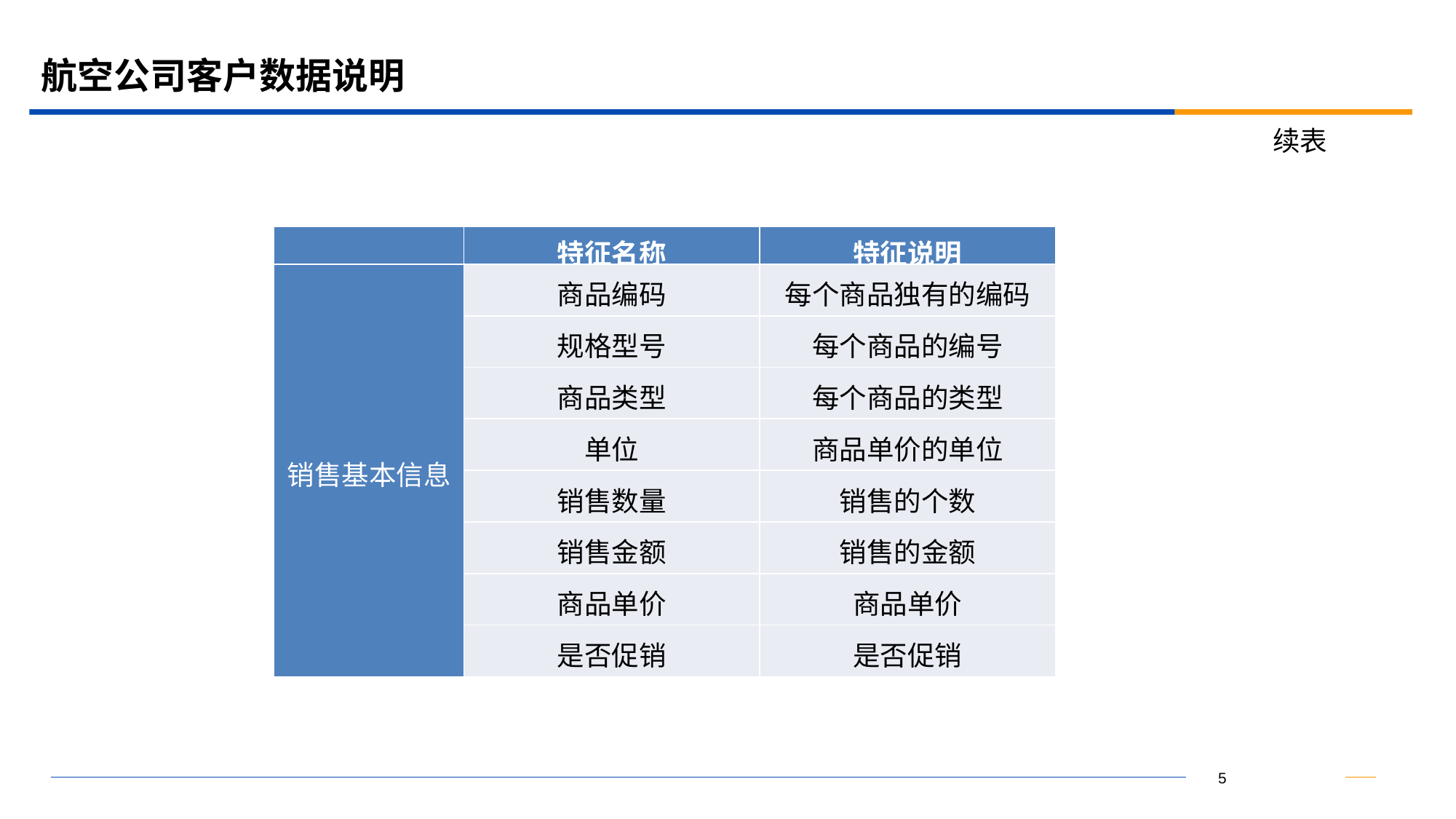

# 航空公司客户数据说明
续表
|  | 特征名称 | 特征说明 |
| --- | --- | --- |
| 销售基本信息 | 商品编码 | 每个商品独有的编码 |
|  | 规格型号 | 每个商品的编号 |
|  | 商品类型 | 每个商品的类型 |
|  | 单位 | 商品单价的单位 |
|  | 销售数量 | 销售的个数 |
|  | 销售金额 | 销售的金额 |
|  | 商品单价 | 商品单价 |
|  | 是否促销 | 是否促销 |